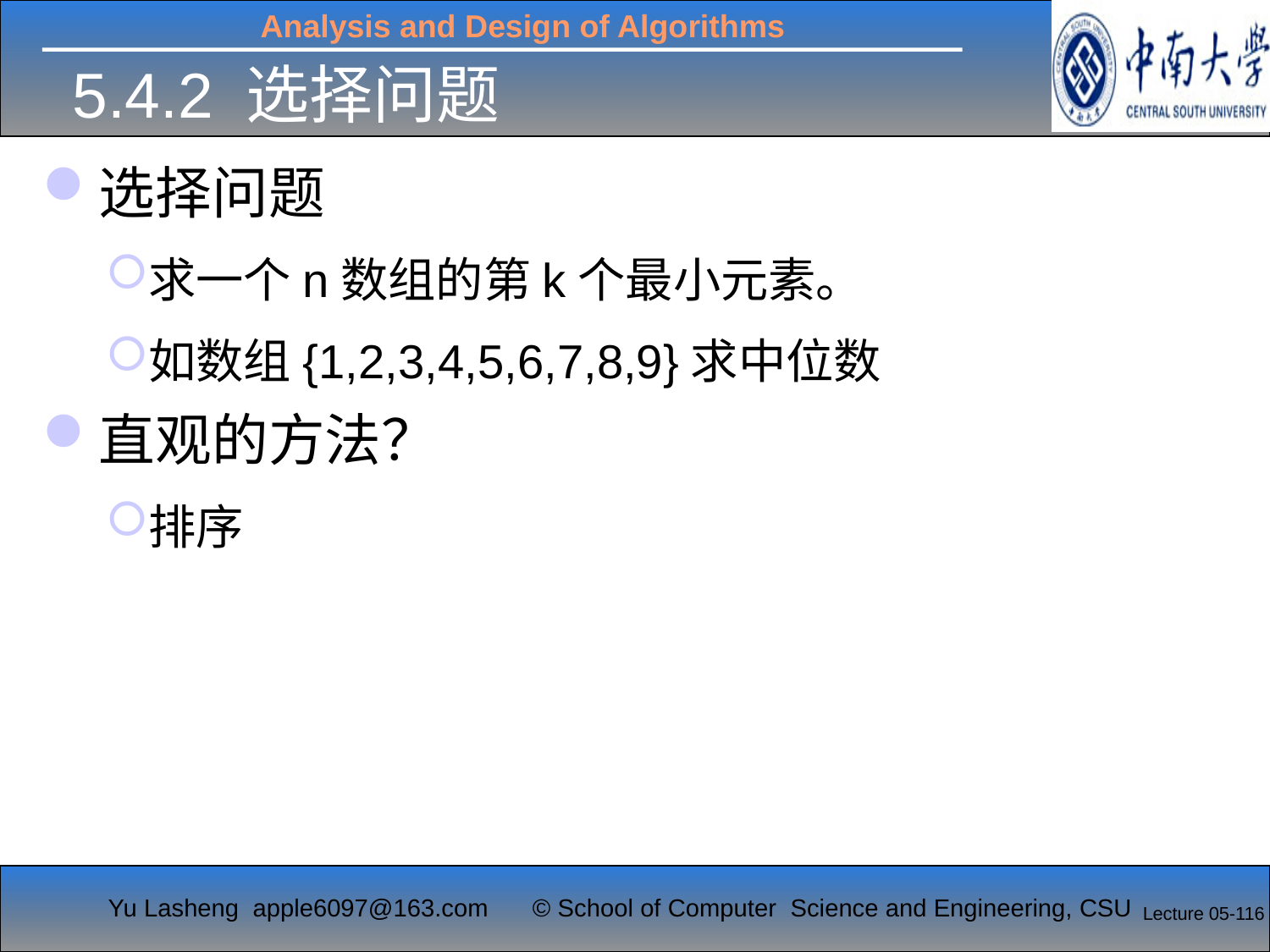

# 5.4.2 选择问题
选择问题
求一个n数组的第k个最小元素。
如数组{1,2,3,4,5,6,7,8,9}求中位数
直观的方法？
排序

Lecture 05-116